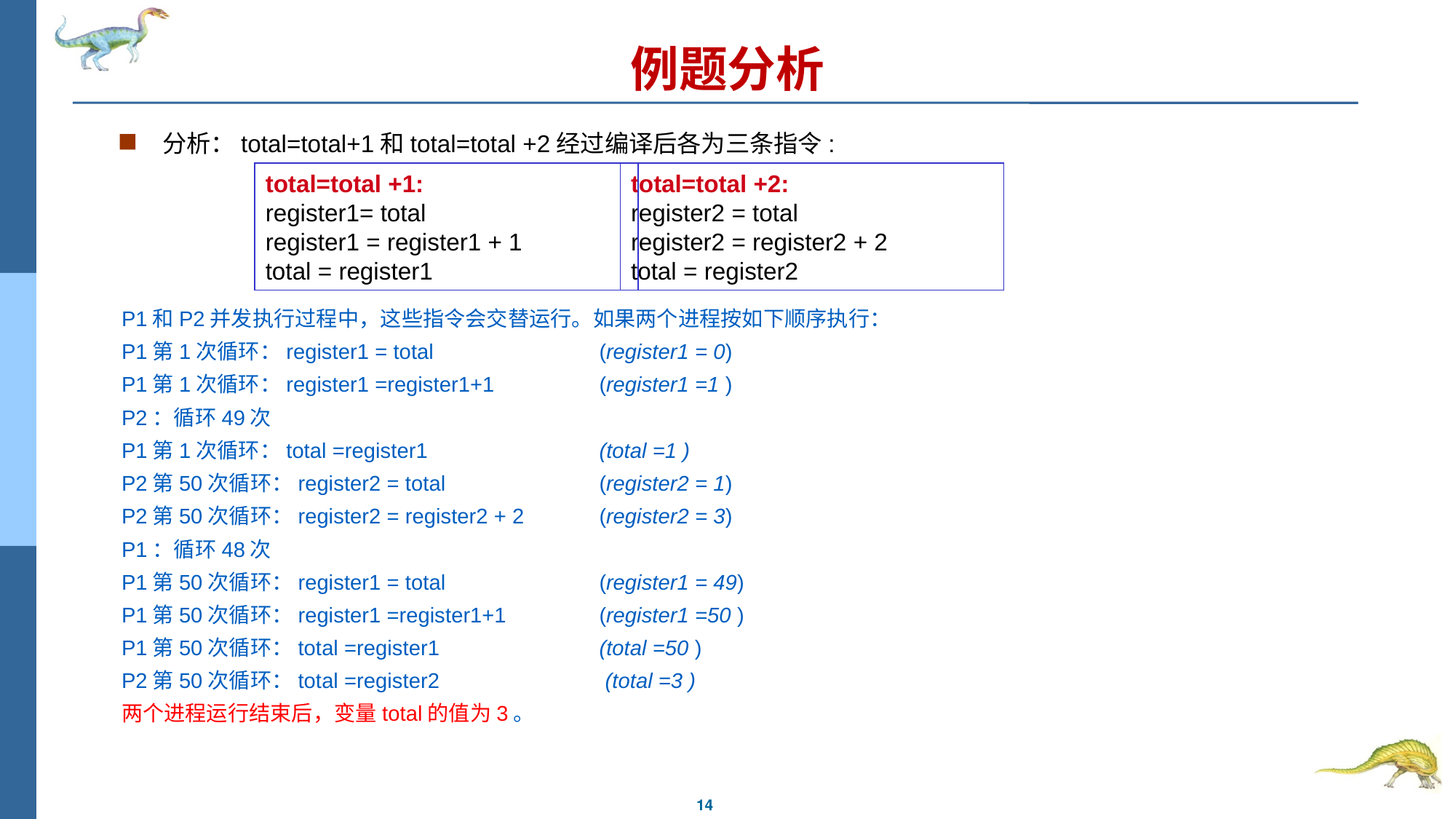

# 例题分析
分析：total=total+1和total=total +2经过编译后各为三条指令:

P1和P2并发执行过程中，这些指令会交替运行。如果两个进程按如下顺序执行：
P1第1次循环：register1 = total   		(register1 = 0)
P1第1次循环：register1 =register1+1   	(register1 =1 )
P2：循环49次
P1第1次循环：total =register1  		(total =1 )
P2第50次循环：register2 = total   		(register2 = 1)
P2第50次循环：register2 = register2 + 2 	(register2 = 3)
P1：循环48次
P1第50次循环：register1 = total   		(register1 = 49)
P1第50次循环：register1 =register1+1   	(register1 =50 )
P1第50次循环：total =register1   		(total =50 )
P2第50次循环：total =register2  		 (total =3 )
两个进程运行结束后，变量total的值为3。

total=total +1:
register1= total
register1 = register1 + 1
total = register1
total=total +2:
register2 = total
register2 = register2 + 2
total = register2